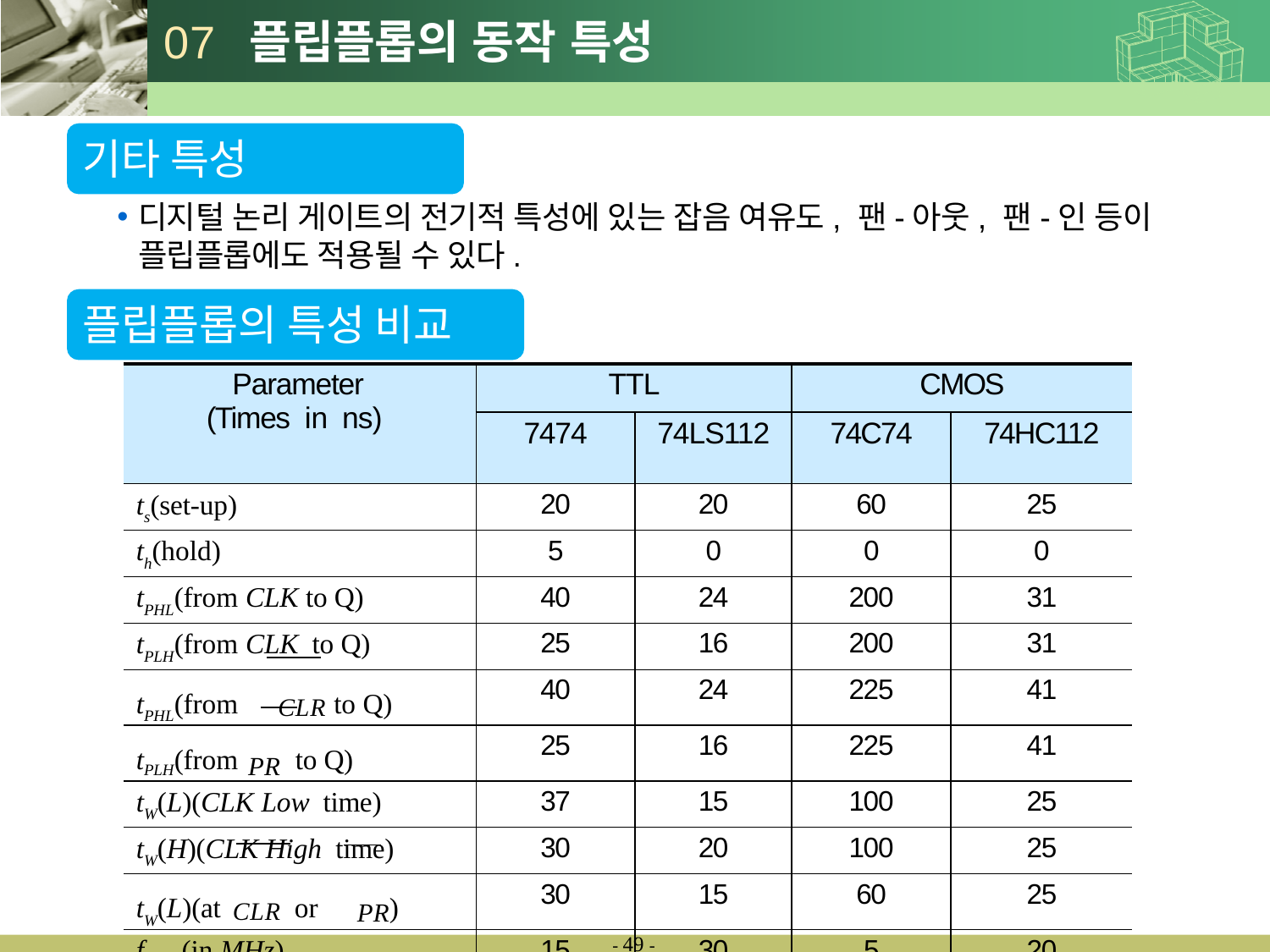

# 07	플립플롭의 동작 특성
기타 특성
디지털 논리 게이트의 전기적 특성에 있는 잡음 여유도, 팬-아웃, 팬-인 등이
플립플롭에도 적용될 수 있다.
플립플롭의 특성 비교

| Parameter (Times in ns) | TTL |  | CMOS |  |
| --- | --- | --- | --- | --- |
|  | 7474 | 74LS112 | 74C74 | 74HC112 |
| ts(set-up) | 20 | 20 | 60 | 25 |
| th(hold) | 5 | 0 | 0 | 0 |
| tPHL(from CLK to Q) | 40 | 24 | 200 | 31 |
| tPLH(from CLK to Q) | 25 | 16 | 200 | 31 |
| tPHL(from CLR to Q) | 40 | 24 | 225 | 41 |
| tPLH(from PR to Q) | 25 | 16 | 225 | 41 |
| tW(L)(CLK Low time) | 37 | 15 | 100 | 25 |
| tW(H)(CLK High time) | 30 | 20 | 100 | 25 |
| tW(L)(at CLR or PR) | 30 | 15 | 60 | 25 |
| fMAX(in MHz) | 15 | 30 | 5 | 20 |

- 49 -